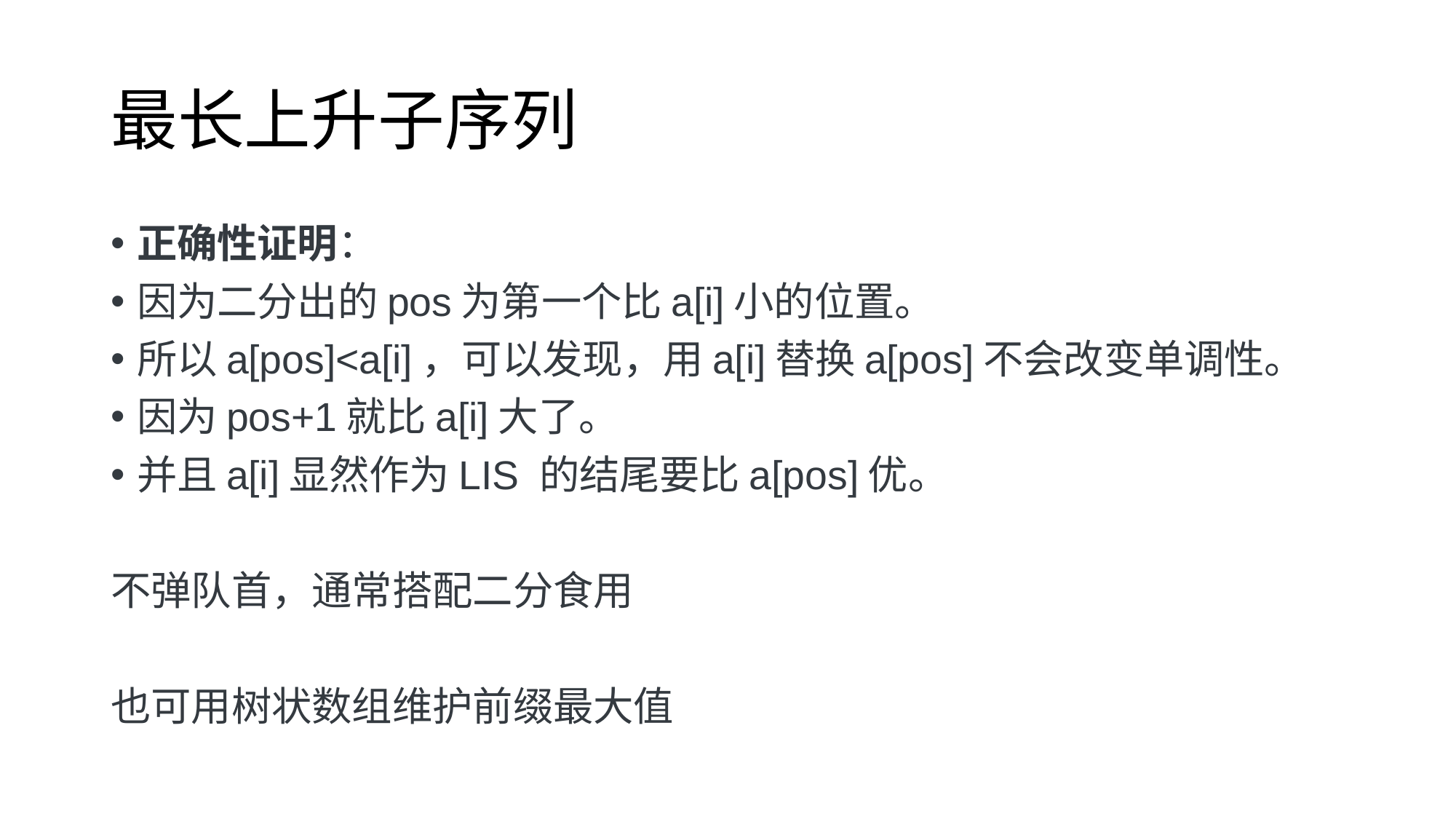

# 最长上升子序列
正确性证明：
因为二分出的pos为第一个比a[i]小的位置。
所以a[pos]<a[i]，可以发现，用a[i]替换a[pos]不会改变单调性。
因为pos+1就比a[i]大了。
并且a[i]显然作为LIS 的结尾要比a[pos]优。

不弹队首，通常搭配二分食用

也可用树状数组维护前缀最大值